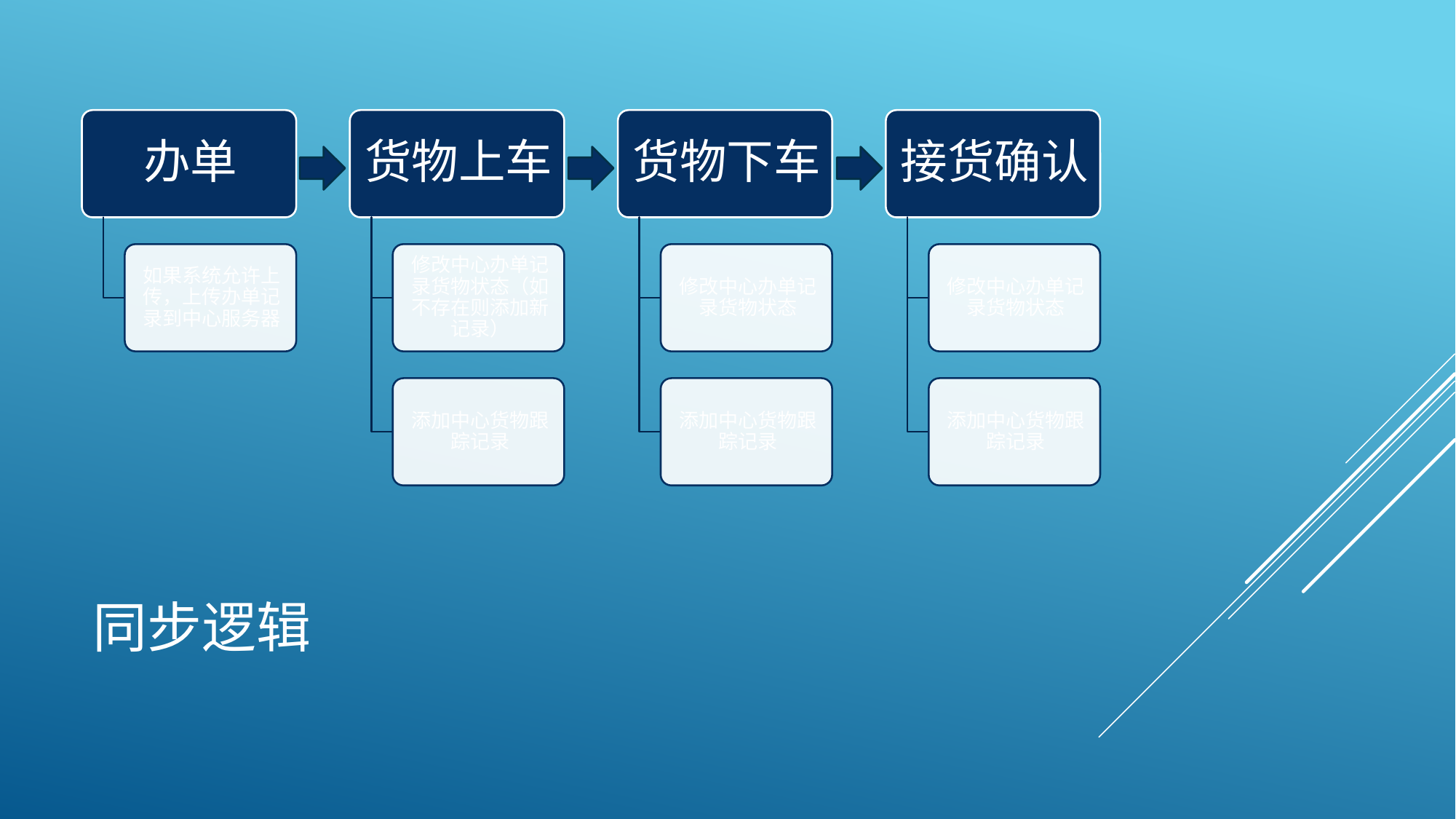

办单
如果系统允许上传，上传办单记录到中心服务器
货物上车
修改中心办单记录货物状态（如不存在则添加新记录）
添加中心货物跟踪记录
货物下车
修改中心办单记录货物状态
添加中心货物跟踪记录
接货确认
修改中心办单记录货物状态
添加中心货物跟踪记录

# 同步逻辑